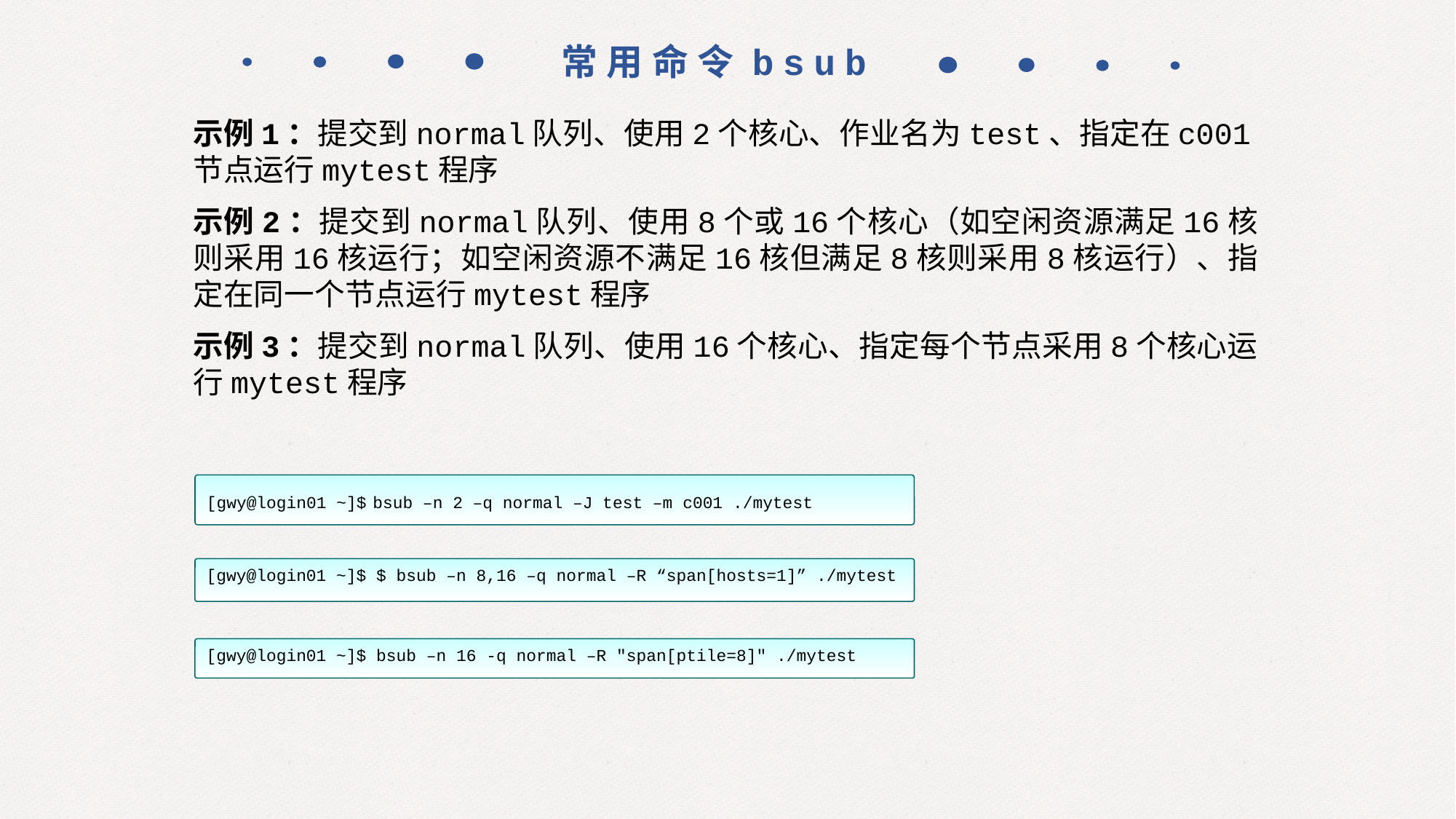

常用命令bsub

示例1：提交到normal队列、使用2个核心、作业名为test、指定在c001节点运行mytest程序
示例2：提交到normal队列、使用8个或16个核心（如空闲资源满足16核则采用16核运行；如空闲资源不满足16核但满足8核则采用8核运行）、指定在同一个节点运行mytest程序
示例3：提交到normal队列、使用16个核心、指定每个节点采用8个核心运行mytest程序

[gwy@login01 ~]$ bsub –n 2 –q normal –J test –m c001 ./mytest
[gwy@login01 ~]$ $ bsub –n 8,16 –q normal –R “span[hosts=1]” ./mytest
[gwy@login01 ~]$ bsub –n 16 -q normal –R "span[ptile=8]" ./mytest